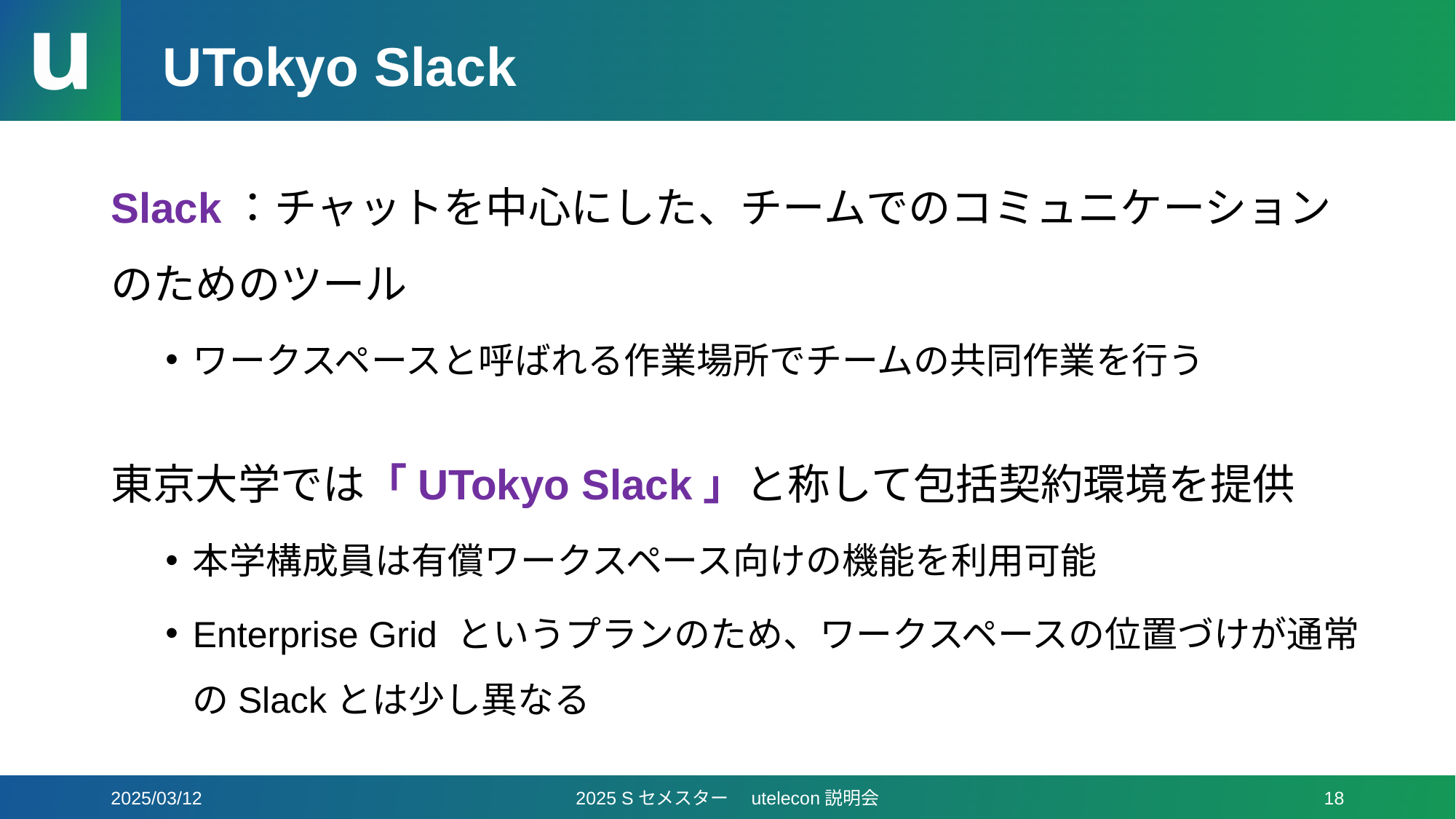

# UTokyo Slack
Slack：チャットを中心にした、チームでのコミュニケーションのためのツール
ワークスペースと呼ばれる作業場所でチームの共同作業を行う

東京大学では「UTokyo Slack」と称して包括契約環境を提供
本学構成員は有償ワークスペース向けの機能を利用可能
Enterprise Grid というプランのため、ワークスペースの位置づけが通常のSlackとは少し異なる
2025/03/12
2025 Sセメスター　utelecon説明会
18